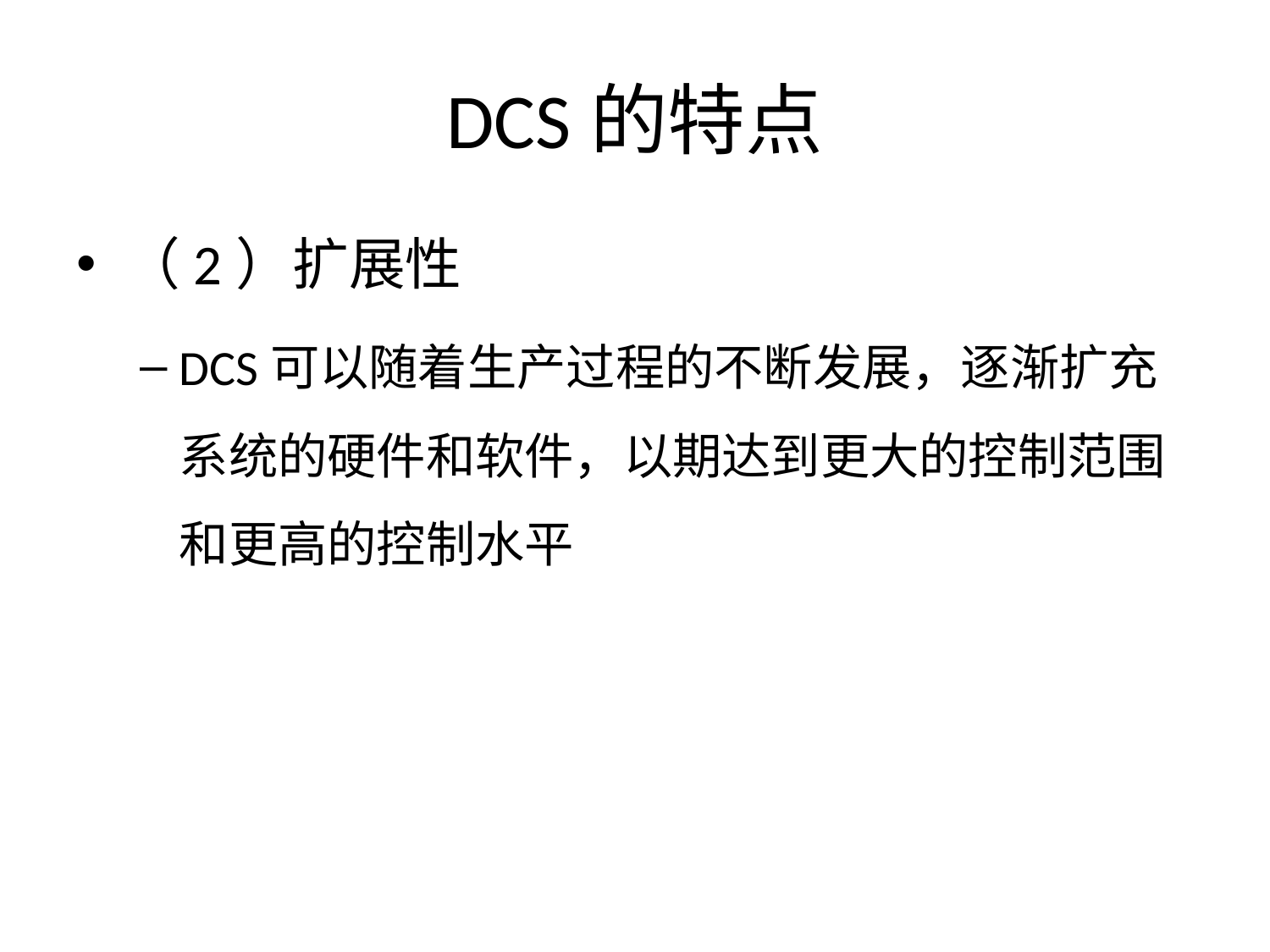

# DCS的特点
（2）扩展性
DCS可以随着生产过程的不断发展，逐渐扩充系统的硬件和软件，以期达到更大的控制范围和更高的控制水平